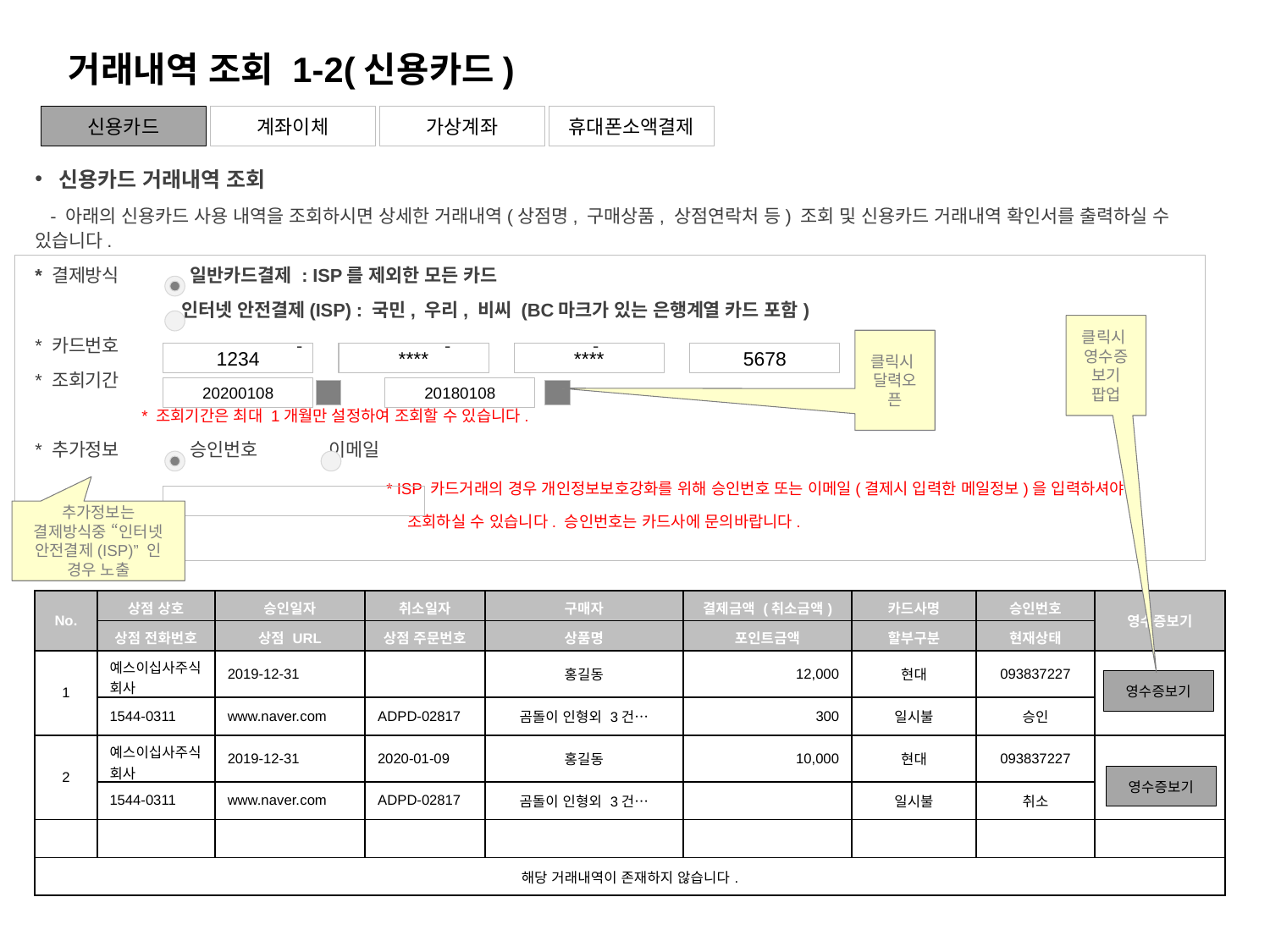

거래내역 조회 1-2(신용카드)
신용카드
계좌이체
가상계좌
휴대폰소액결제

신용카드 거래내역 조회
   - 아래의 신용카드 사용 내역을 조회하시면 상세한 거래내역(상점명, 구매상품, 상점연락처 등) 조회 및 신용카드 거래내역 확인서를 출력하실 수 있습니다.
* 결제방식              일반카드결제 : ISP를 제외한 모든 카드
                            인터넷 안전결제(ISP) : 국민, 우리, 비씨 (BC마크가 있는 은행계열 카드 포함)
* 카드번호                                  -                            -                            -
* 조회기간                                        -
                     * 조회기간은 최대 1개월만 설정하여 조회할 수 있습니다.
* 추가정보              승인번호              이메일
                                                                     * ISP 카드거래의 경우 개인정보보호강화를 위해 승인번호 또는 이메일(결제시 입력한 메일정보)을 입력하셔야
                                                                                   조회하실 수 있습니다. 승인번호는 카드사에 문의바랍니다.

클릭시
영수증보기 팝업
클릭시
달력오픈
1234
****
****
5678
20200108
20180108

추가정보는 결제방식중 “인터넷 안전결제(ISP)” 인 경우 노출

| No. | 상점 상호 | 승인일자 | 취소일자 | 구매자 | 결제금액 (취소금액) | 카드사명 | 승인번호 | 영수증보기 |
| --- | --- | --- | --- | --- | --- | --- | --- | --- |
|  | 상점 전화번호 | 상점 URL | 상점 주문번호 | 상품명 | 포인트금액 | 할부구분 | 현재상태 |  |
| 1 | 예스이십사주식회사 | 2019-12-31 |  | 홍길동 | 12,000 | 현대 | 093837227 |  |
|  | 1544-0311 | www.naver.com | ADPD-02817 | 곰돌이 인형외 3건… | 300 | 일시불 | 승인 |  |
| 2 | 예스이십사주식회사 | 2019-12-31 | 2020-01-09 | 홍길동 | 10,000 | 현대 | 093837227 |  |
|  | 1544-0311 | www.naver.com | ADPD-02817 | 곰돌이 인형외 3건… |  | 일시불 | 취소 |  |
|  |  |  |  |  |  |  |  |  |
| 해당 거래내역이 존재하지 않습니다. |  |  |  |  |  |  |  |  |
영수증보기
영수증보기